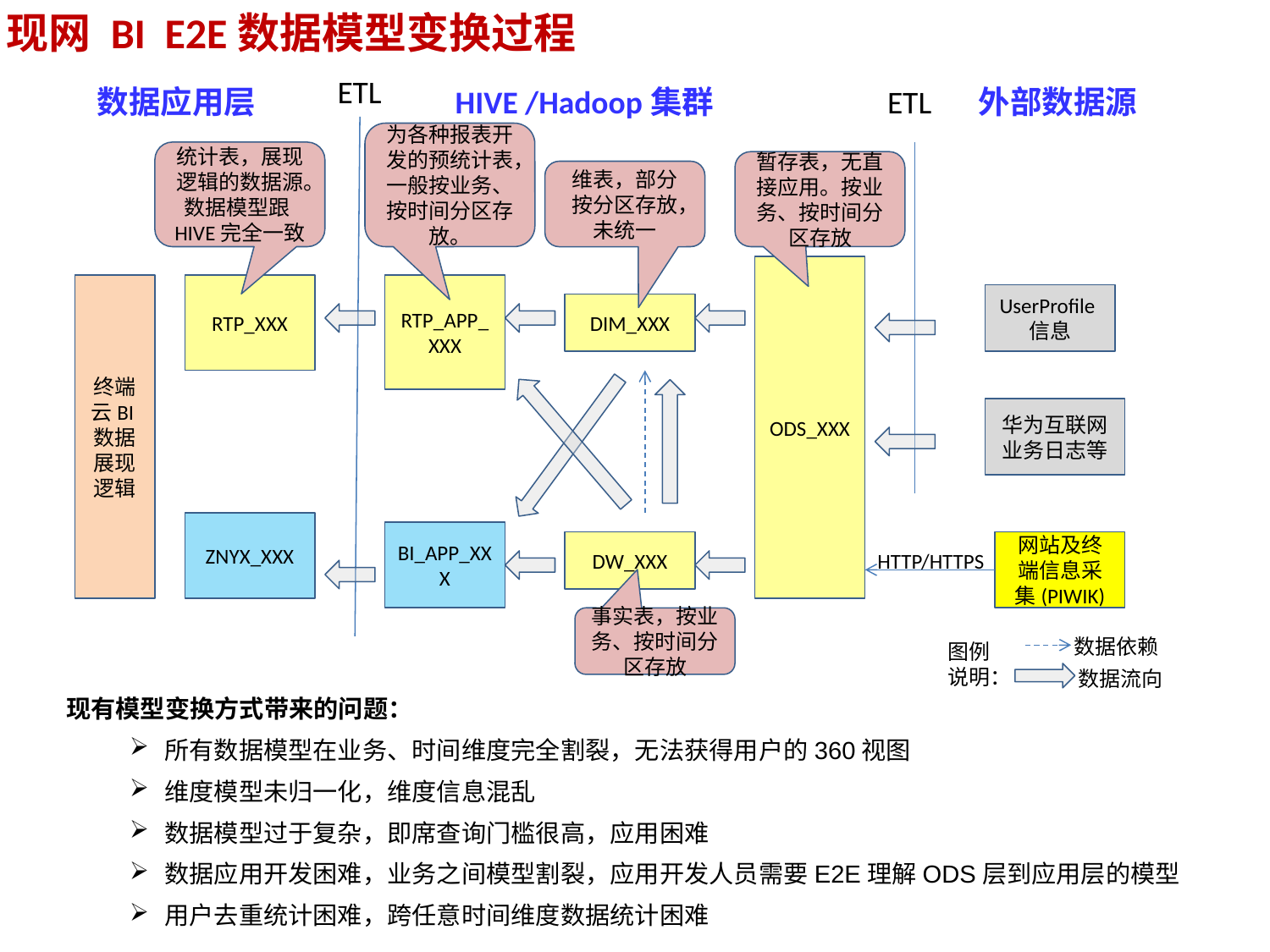

现网 BI  E2E数据模型变换过程
ETL
数据应用层
HIVE /Hadoop集群
ETL
外部数据源
为各种报表开发的预统计表，一般按业务、按时间分区存放。
统计表，展现逻辑的数据源。数据模型跟HIVE完全一致
暂存表，无直接应用。按业务、按时间分区存放
维表，部分按分区存放，未统一
ODS_XXX
终端云BI数据展现逻辑
RTP_XXX
RTP_APP_XXX
UserProfile信息
DIM_XXX

华为互联网业务日志等

ZNYX_XXX
BI_APP_XXX
DW_XXX
网站及终端信息采集(PIWIK)
HTTP/HTTPS

事实表，按业务、按时间分区存放
数据依赖
数据流向

图例说明：
现有模型变换方式带来的问题：
所有数据模型在业务、时间维度完全割裂，无法获得用户的360视图
维度模型未归一化，维度信息混乱
数据模型过于复杂，即席查询门槛很高，应用困难
数据应用开发困难，业务之间模型割裂，应用开发人员需要E2E理解ODS层到应用层的模型
用户去重统计困难，跨任意时间维度数据统计困难